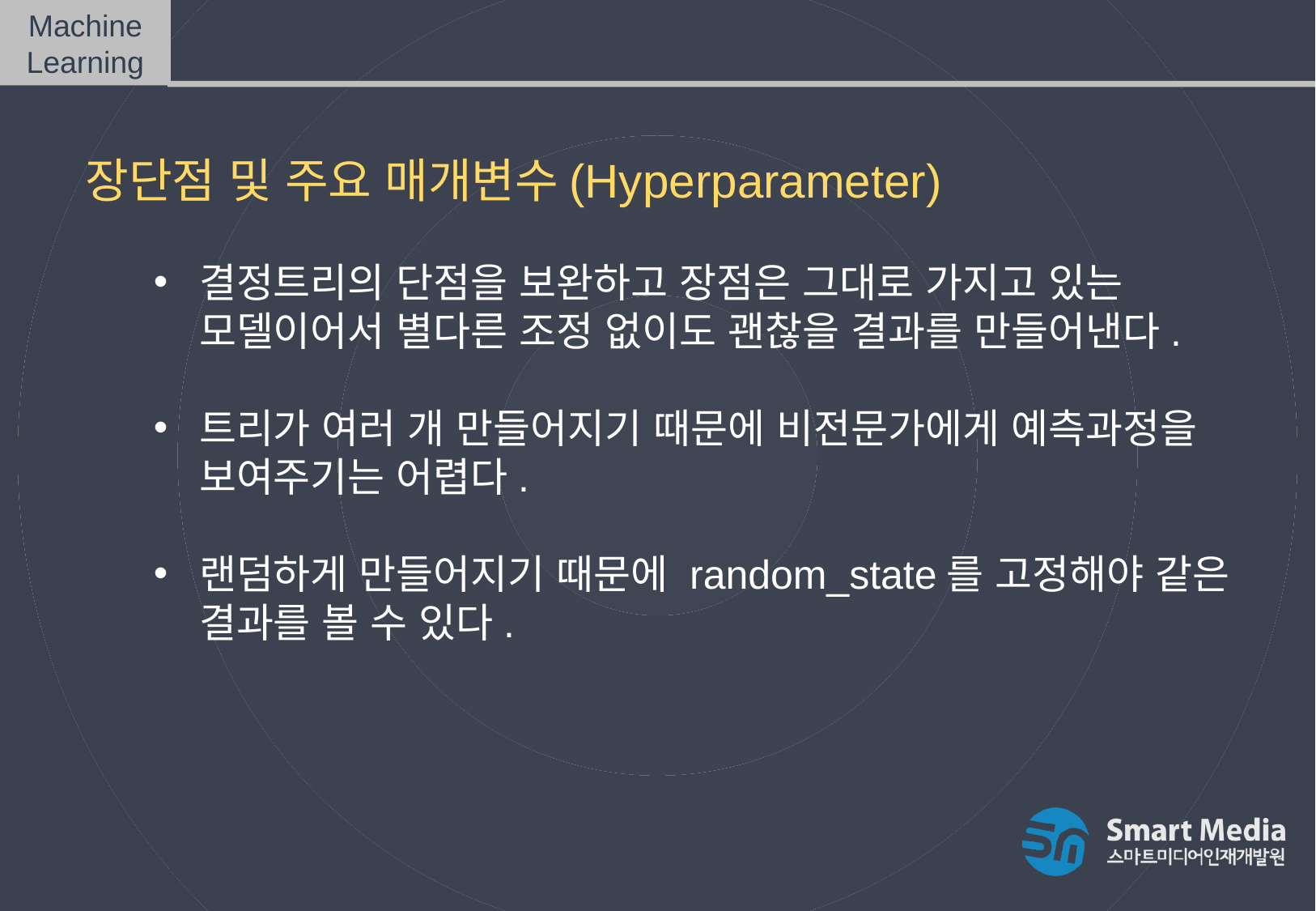

Machine Learning
Decision Tree Ensemble - RandomForest

장단점 및 주요 매개변수(Hyperparameter)
결정트리의 단점을 보완하고 장점은 그대로 가지고 있는 모델이어서 별다른 조정 없이도 괜찮을 결과를 만들어낸다.

트리가 여러 개 만들어지기 때문에 비전문가에게 예측과정을 보여주기는 어렵다.

랜덤하게 만들어지기 때문에 random_state를 고정해야 같은 결과를 볼 수 있다.